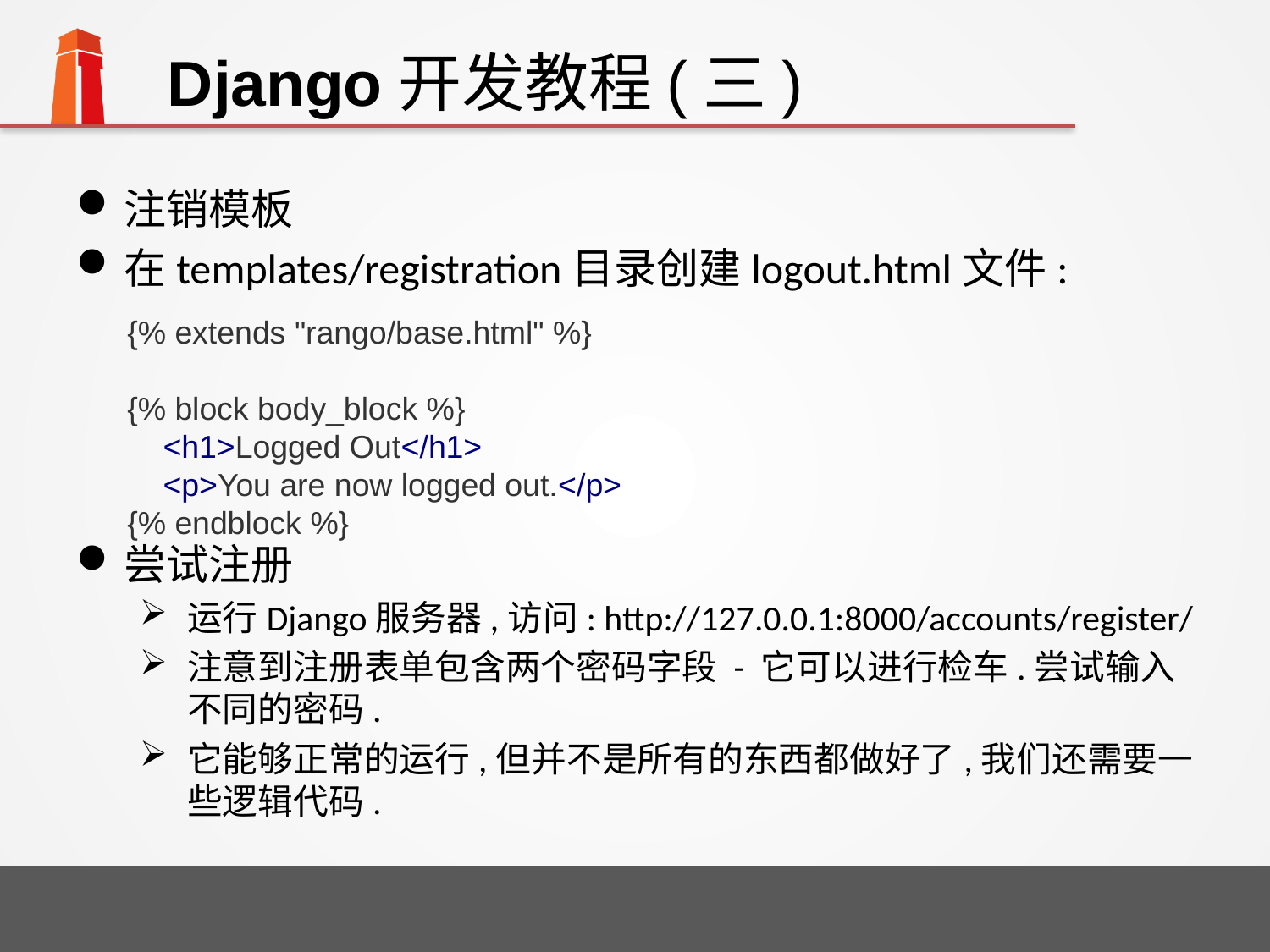

# Django开发教程(三)
注销模板
在templates/registration目录创建logout.html文件:

尝试注册
运行Django服务器,访问: http://127.0.0.1:8000/accounts/register/
注意到注册表单包含两个密码字段 - 它可以进行检车.尝试输入不同的密码.
它能够正常的运行,但并不是所有的东西都做好了,我们还需要一些逻辑代码.

{% extends "rango/base.html" %}

{% block body_block %}
    <h1>Logged Out</h1>
    <p>You are now logged out.</p>
{% endblock %}